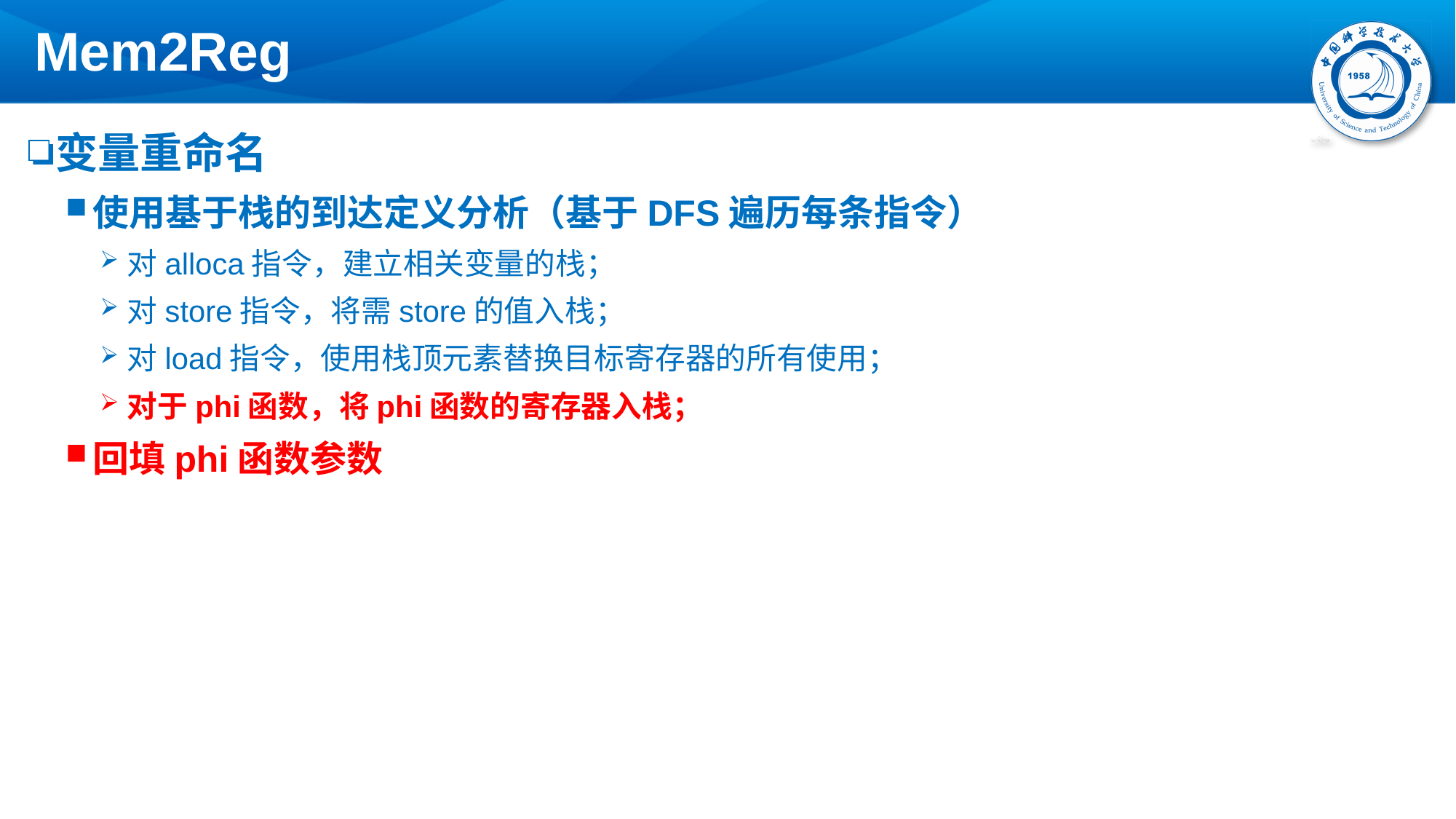

# Mem2Reg
变量重命名
使用基于栈的到达定义分析（基于DFS遍历每条指令）
对alloca指令，建立相关变量的栈；
对store指令，将需store的值入栈；
对load指令，使用栈顶元素替换目标寄存器的所有使用；
对于phi函数，将phi函数的寄存器入栈；
回填phi函数参数

52